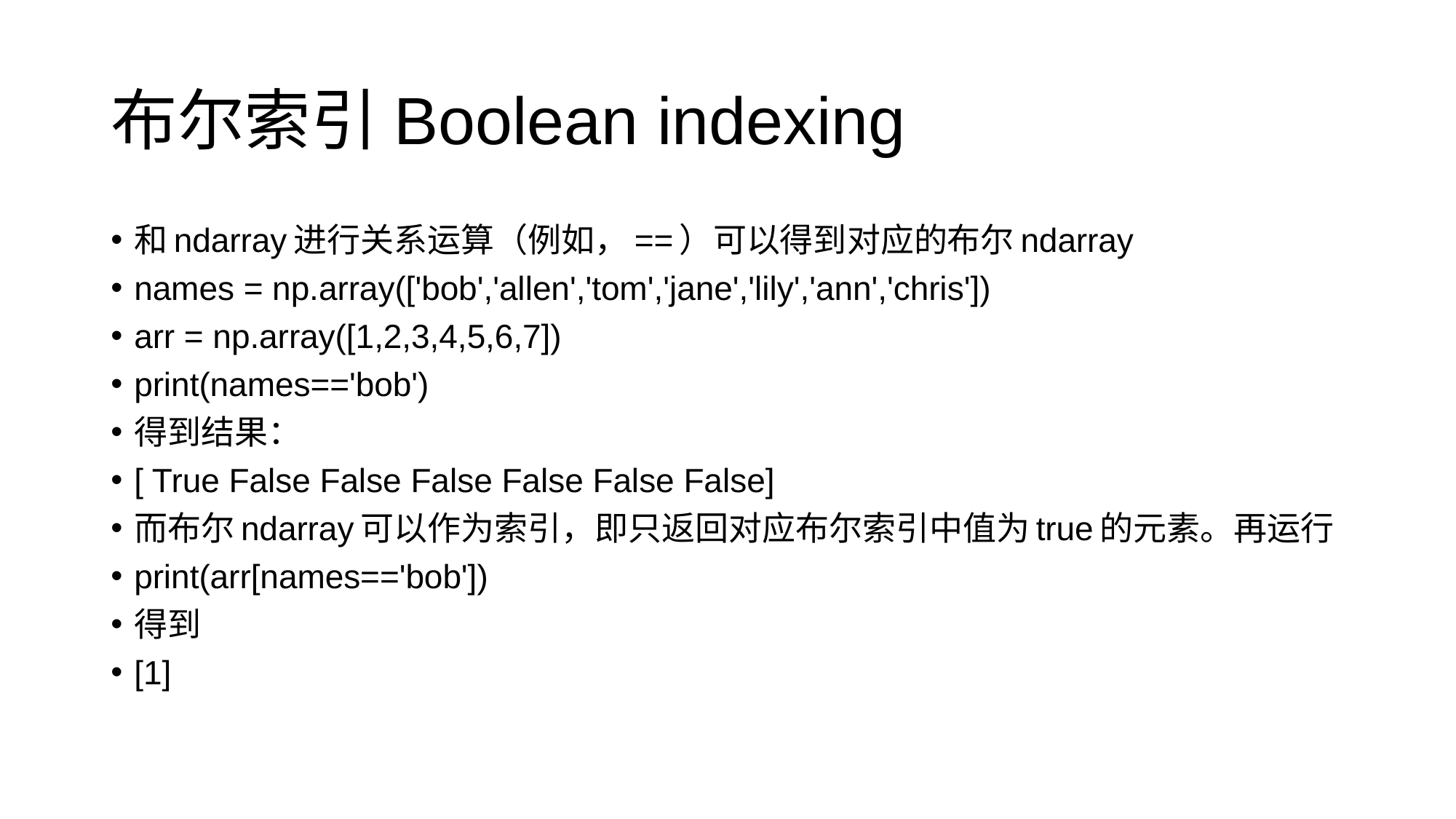

# 布尔索引Boolean indexing
和ndarray进行关系运算（例如，==）可以得到对应的布尔ndarray
names = np.array(['bob','allen','tom','jane','lily','ann','chris'])
arr = np.array([1,2,3,4,5,6,7])
print(names=='bob')
得到结果：
[ True False False False False False False]
而布尔ndarray可以作为索引，即只返回对应布尔索引中值为true的元素。再运行
print(arr[names=='bob'])
得到
[1]